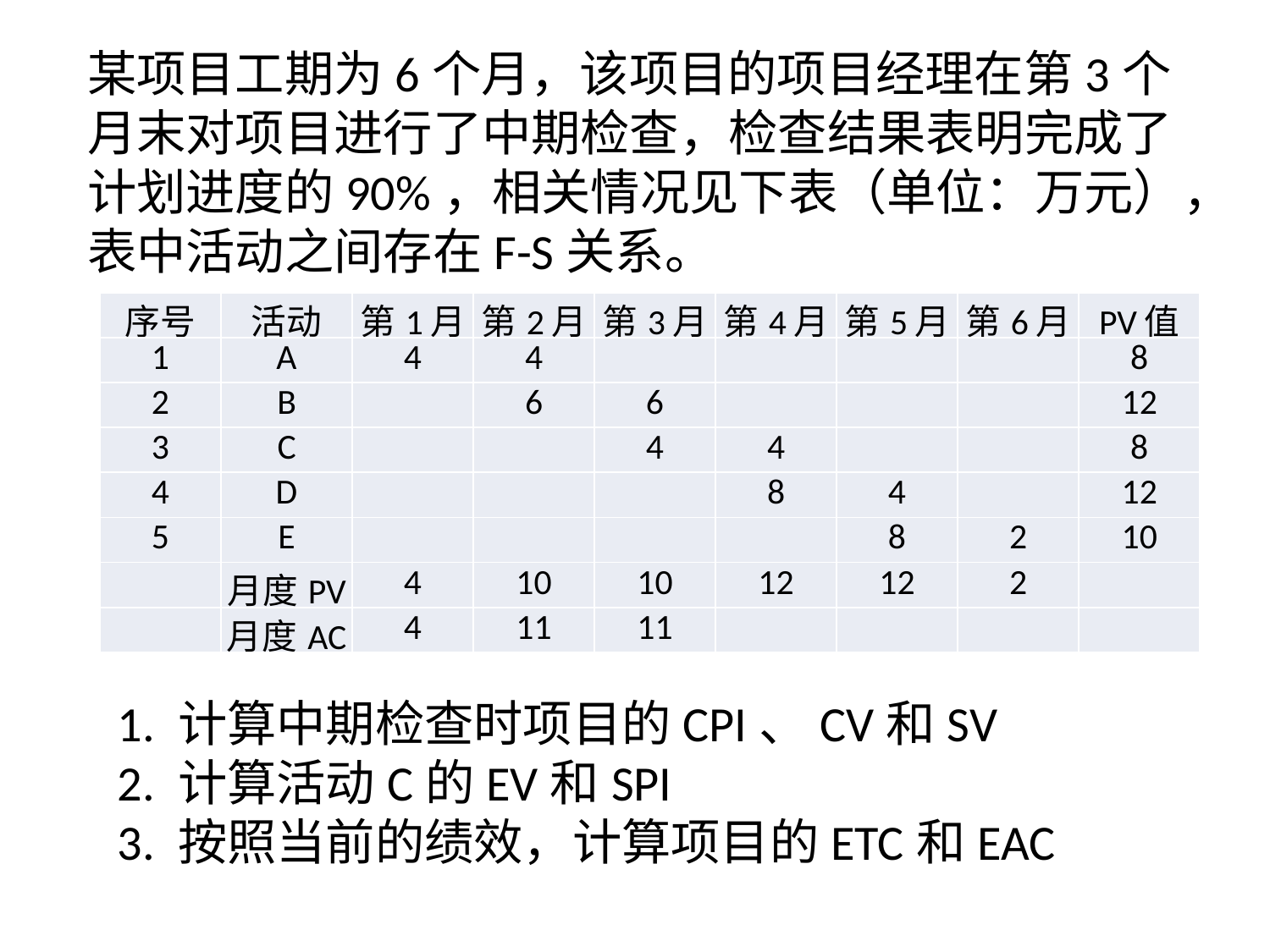

某项目工期为6个月，该项目的项目经理在第3个月末对项目进行了中期检查，检查结果表明完成了计划进度的90%，相关情况见下表（单位：万元），表中活动之间存在F-S关系。
| 序号 | 活动 | 第1月 | 第2月 | 第3月 | 第4月 | 第5月 | 第6月 | PV值 |
| --- | --- | --- | --- | --- | --- | --- | --- | --- |
| 1 | A | 4 | 4 |  |  |  |  | 8 |
| 2 | B |  | 6 | 6 |  |  |  | 12 |
| 3 | C |  |  | 4 | 4 |  |  | 8 |
| 4 | D |  |  |  | 8 | 4 |  | 12 |
| 5 | E |  |  |  |  | 8 | 2 | 10 |
|  | 月度PV | 4 | 10 | 10 | 12 | 12 | 2 |  |
|  | 月度AC | 4 | 11 | 11 |  |  |  |  |
1. 计算中期检查时项目的CPI、CV和SV
2. 计算活动C的EV和SPI
3. 按照当前的绩效，计算项目的ETC和EAC